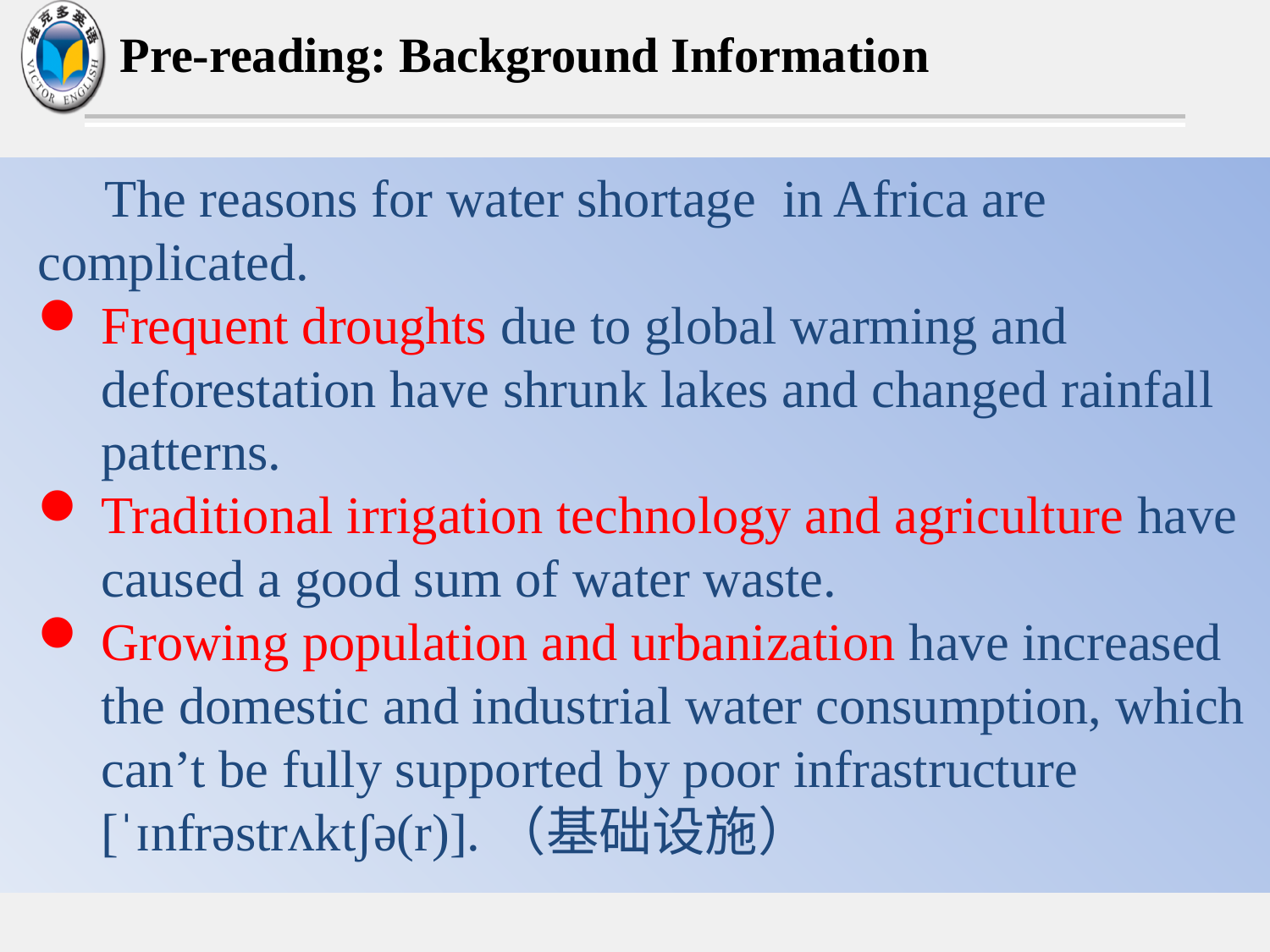

Pre-reading: Background Information
     The reasons for water shortage  in Africa are complicated.
Frequent droughts due to global warming and deforestation have shrunk lakes and changed rainfall patterns.
Traditional irrigation technology and agriculture have caused a good sum of water waste.
Growing population and urbanization have increased the domestic and industrial water consumption, which can’t be fully supported by poor infrastructure [ˈɪnfrəstrʌktʃə(r)].（基础设施）